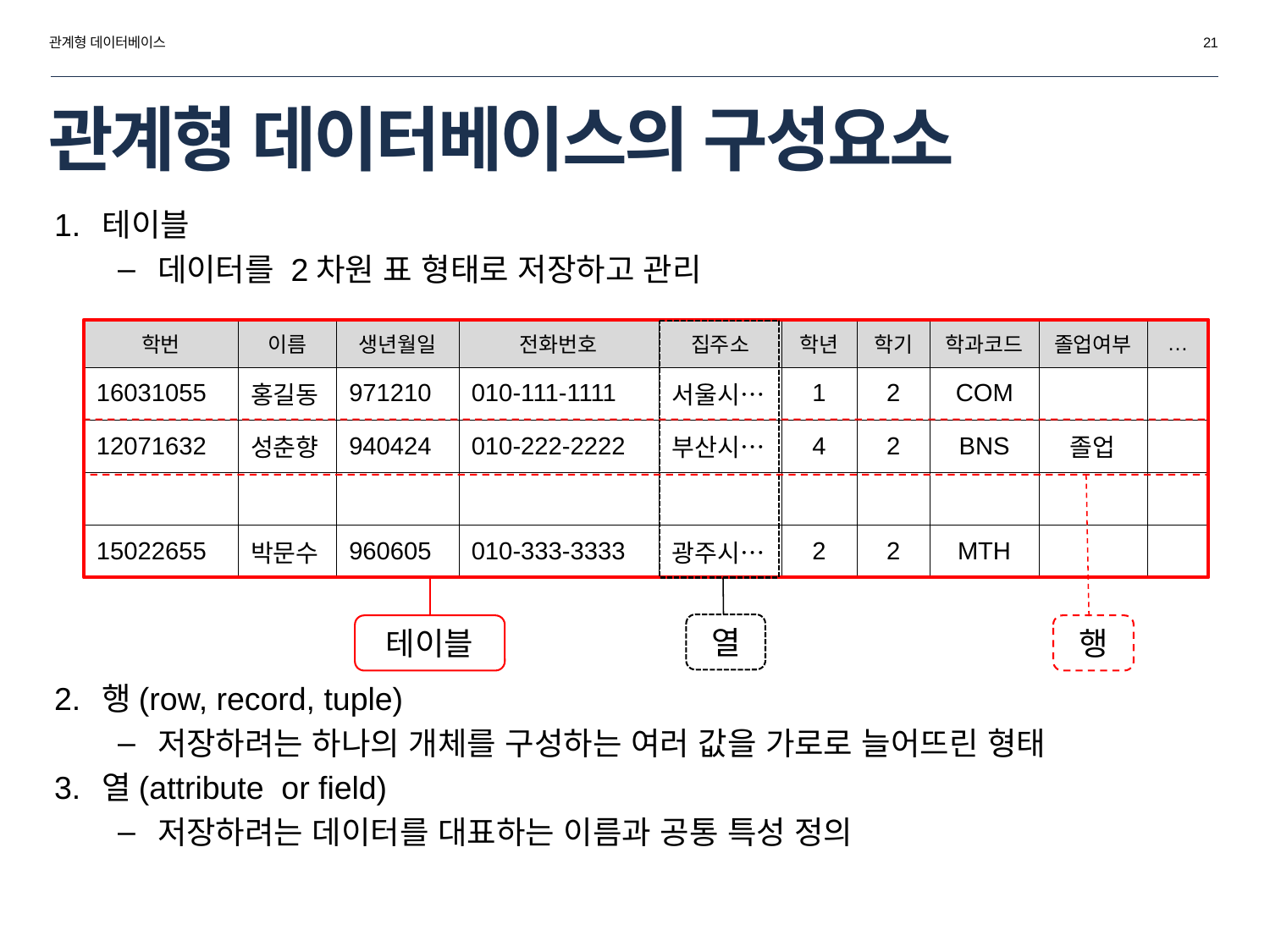

관계형 데이터베이스
21
# 관계형 데이터베이스의 구성요소
테이블
데이터를 2차원 표 형태로 저장하고 관리
| 학번 | 이름 | 생년월일 | 전화번호 | 집주소 | 학년 | 학기 | 학과코드 | 졸업여부 | … |
| --- | --- | --- | --- | --- | --- | --- | --- | --- | --- |
| 16031055 | 홍길동 | 971210 | 010-111-1111 | 서울시… | 1 | 2 | COM |  |  |
| 12071632 | 성춘향 | 940424 | 010-222-2222 | 부산시… | 4 | 2 | BNS | 졸업 |  |
|  |  |  |  |  |  |  |  |  |  |
| 15022655 | 박문수 | 960605 | 010-333-3333 | 광주시… | 2 | 2 | MTH |  |  |

열
테이블
행
행(row, record, tuple)
저장하려는 하나의 개체를 구성하는 여러 값을 가로로 늘어뜨린 형태
열(attribute  or field)
저장하려는 데이터를 대표하는 이름과 공통 특성 정의